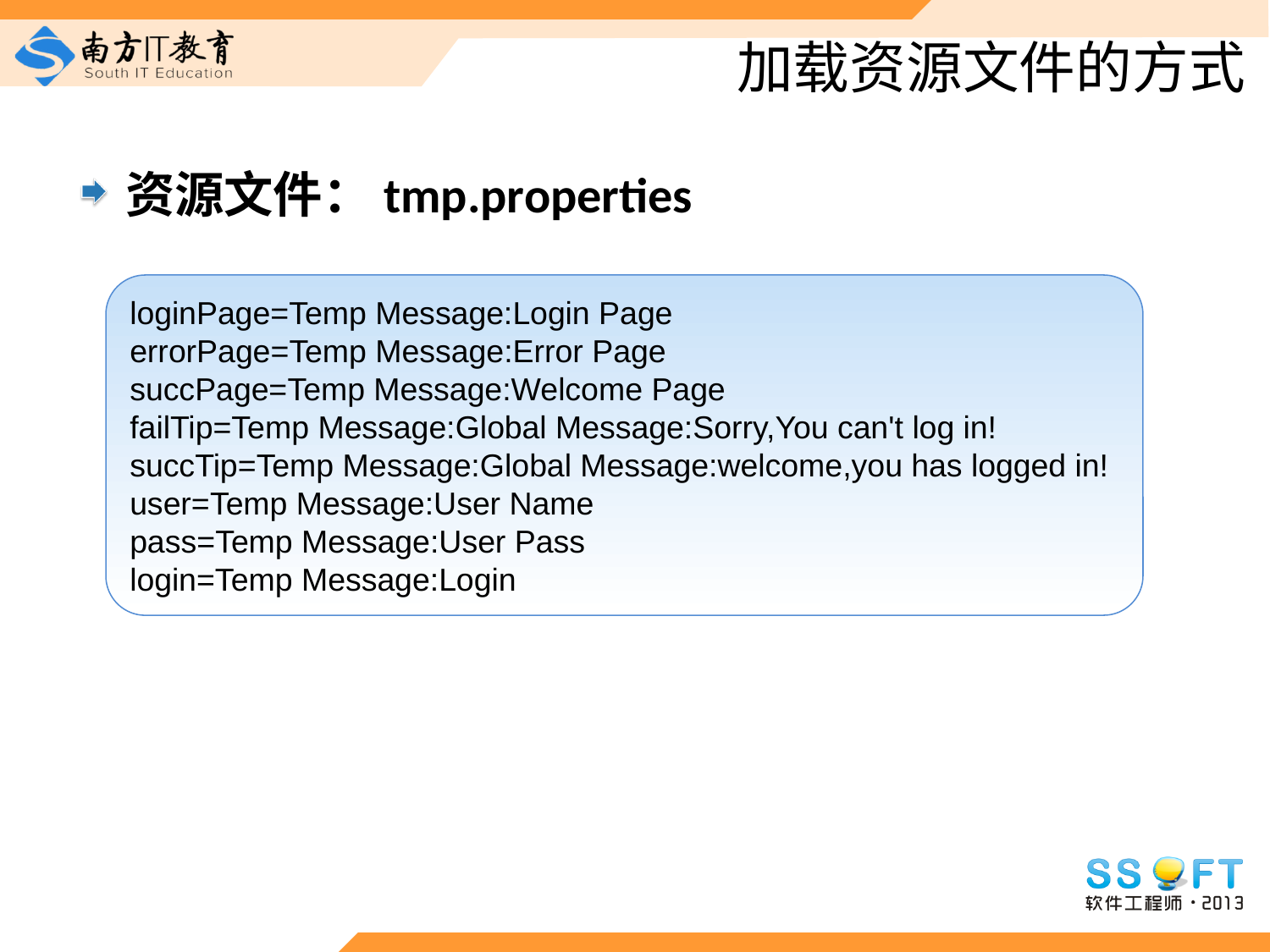

# 加载资源文件的方式
资源文件：tmp.properties
loginPage=Temp Message:Login Page
errorPage=Temp Message:Error Page
succPage=Temp Message:Welcome Page
failTip=Temp Message:Global Message:Sorry,You can't log in!
succTip=Temp Message:Global Message:welcome,you has logged in!
user=Temp Message:User Name
pass=Temp Message:User Pass
login=Temp Message:Login